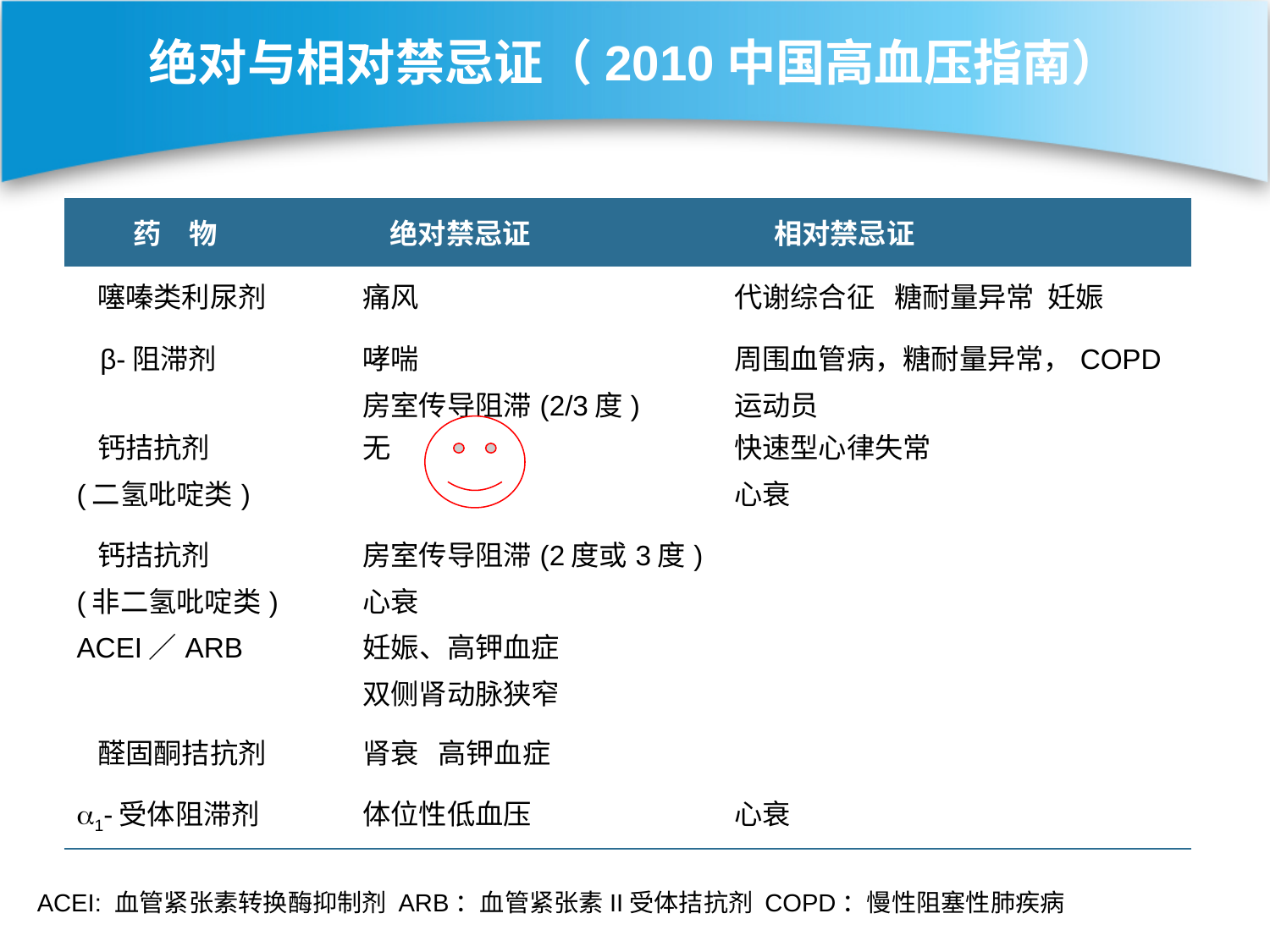

# 绝对与相对禁忌证（2010中国高血压指南）
| 药　物 | 绝对禁忌证 | 相对禁忌证 |
| --- | --- | --- |
| 噻嗪类利尿剂 | 痛风 | 代谢综合征 糖耐量异常 妊娠 |
| β-阻滞剂 | 哮喘 房室传导阻滞(2/3度) | 周围血管病，糖耐量异常，COPD 运动员 |
| 钙拮抗剂 (二氢吡啶类) | 无 | 快速型心律失常 心衰 |
| 钙拮抗剂 (非二氢吡啶类) | 房室传导阻滞(2度或3度) 心衰 |  |
| ACEI／ARB | 妊娠、高钾血症 双侧肾动脉狭窄 |  |
| 醛固酮拮抗剂 | 肾衰 高钾血症 |  |
| α1-受体阻滞剂 | 体位性低血压 | 心衰 |

ACEI: 血管紧张素转换酶抑制剂 ARB：血管紧张素II受体拮抗剂 COPD：慢性阻塞性肺疾病